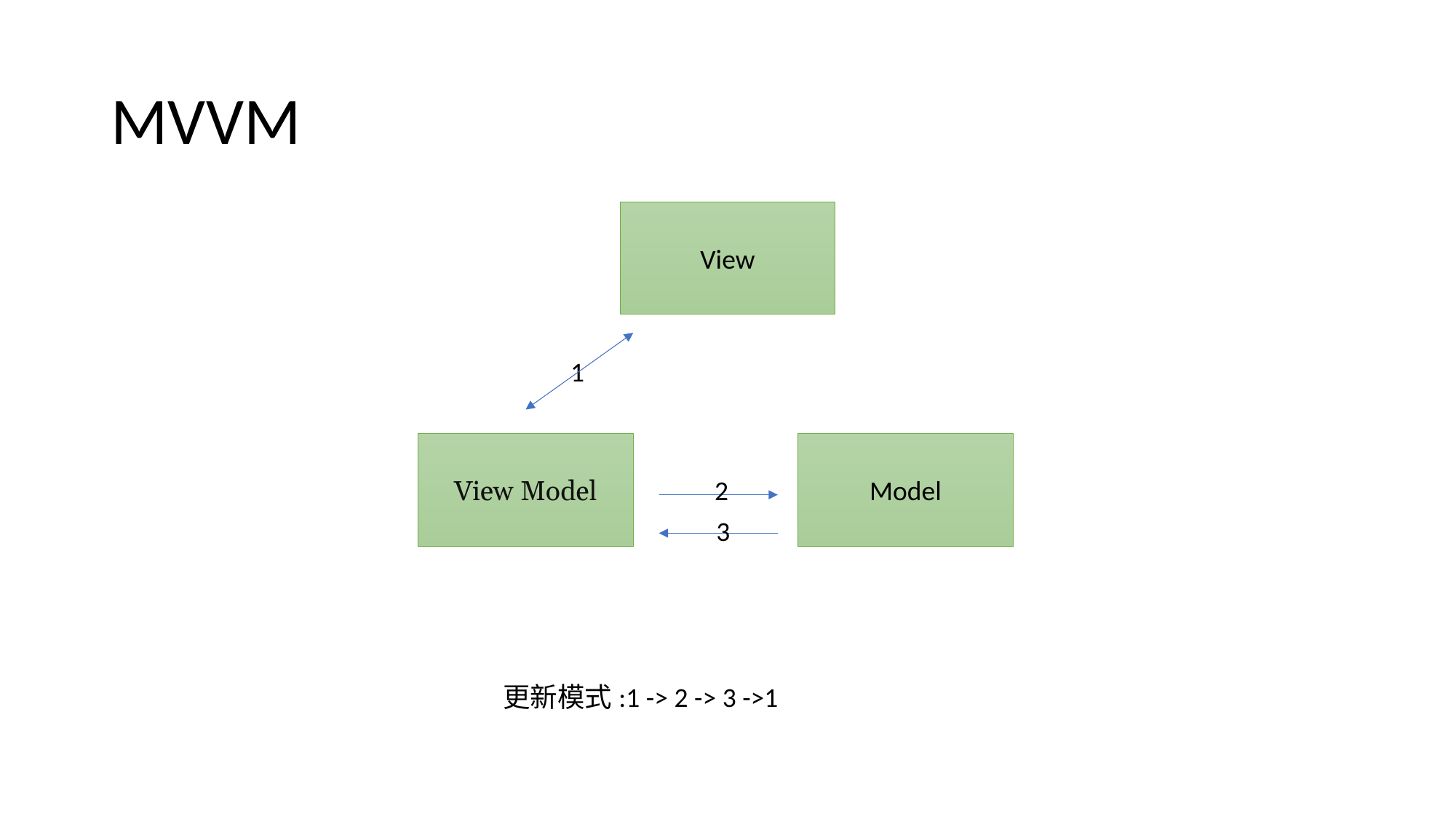

# MVVM
View
1
View Model
Model
2
3
更新模式:1 -> 2 -> 3 ->1